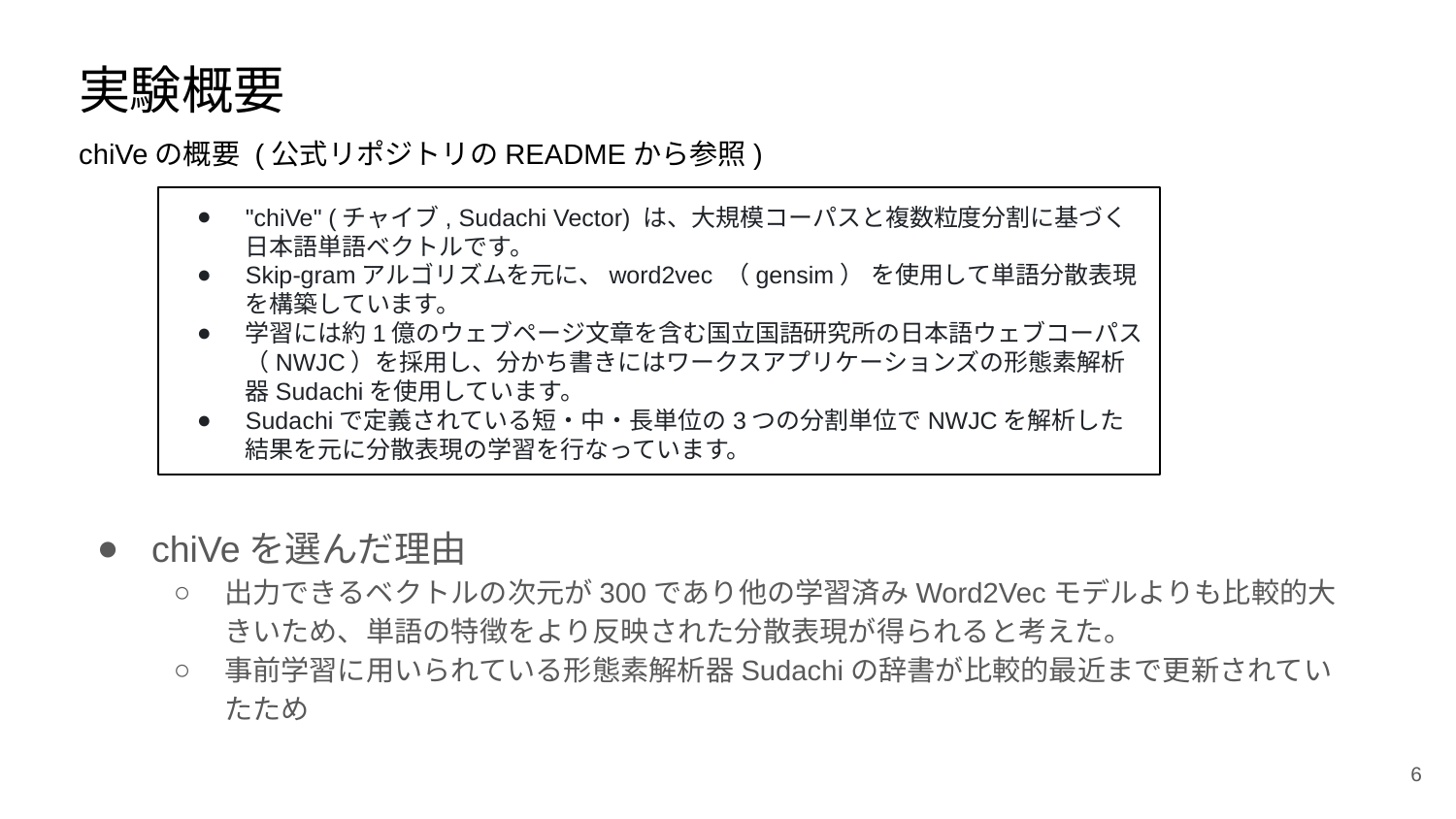

# 実験概要
chiVeの概要 (公式リポジトリのREADMEから参照)
"chiVe" (チャイブ, Sudachi Vector) は、大規模コーパスと複数粒度分割に基づく日本語単語ベクトルです。
Skip-gramアルゴリズムを元に、word2vec （gensim） を使用して単語分散表現を構築しています。
学習には約1億のウェブページ文章を含む国立国語研究所の日本語ウェブコーパス（NWJC）を採用し、分かち書きにはワークスアプリケーションズの形態素解析器Sudachiを使用しています。
Sudachiで定義されている短・中・長単位の3つの分割単位でNWJCを解析した結果を元に分散表現の学習を行なっています。
chiVeを選んだ理由
出力できるベクトルの次元が300であり他の学習済みWord2Vecモデルよりも比較的大きいため、単語の特徴をより反映された分散表現が得られると考えた。
事前学習に用いられている形態素解析器Sudachiの辞書が比較的最近まで更新されていたため
6